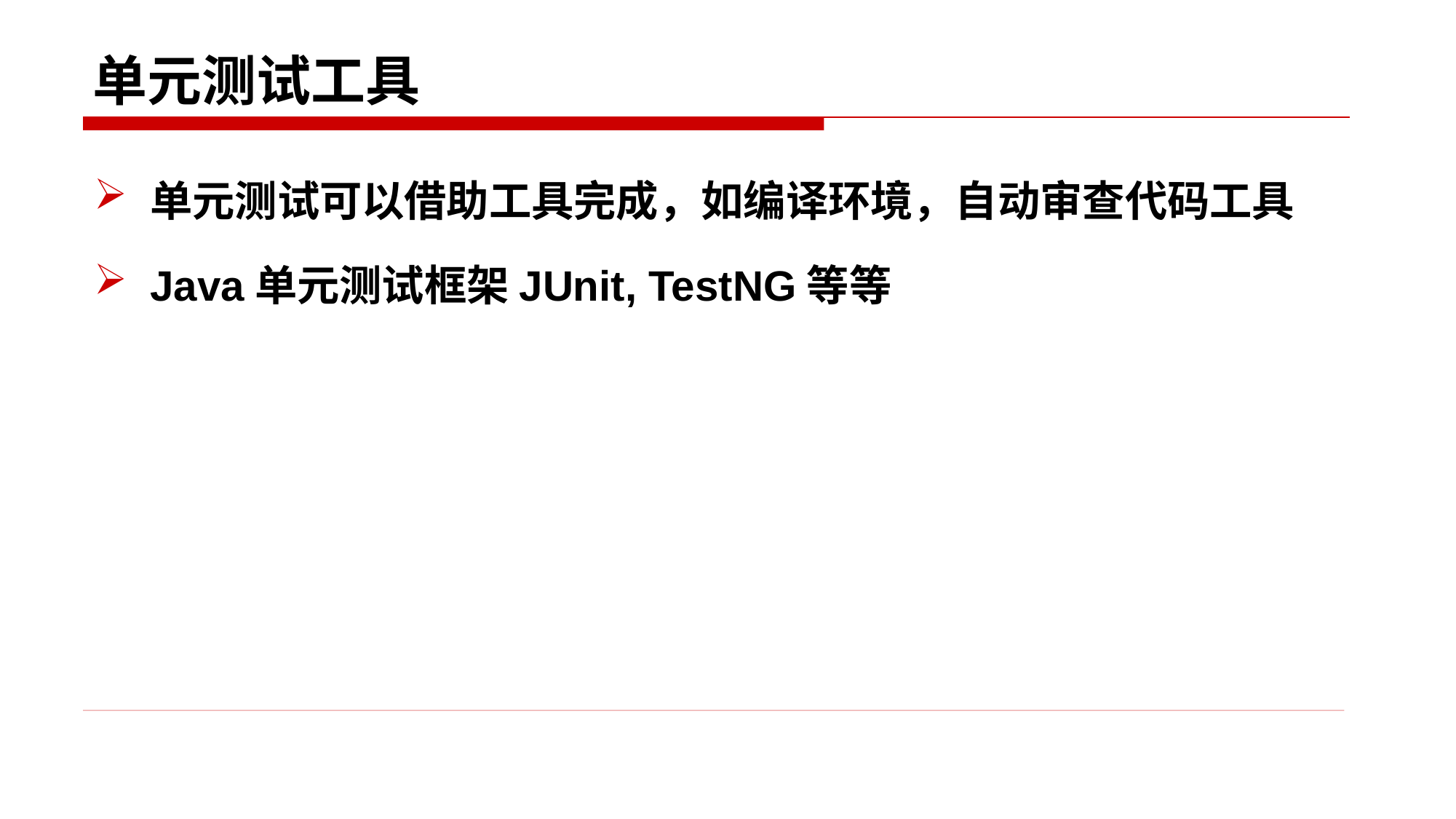

# 单元测试工具
单元测试可以借助工具完成，如编译环境，自动审查代码工具
Java单元测试框架JUnit, TestNG等等